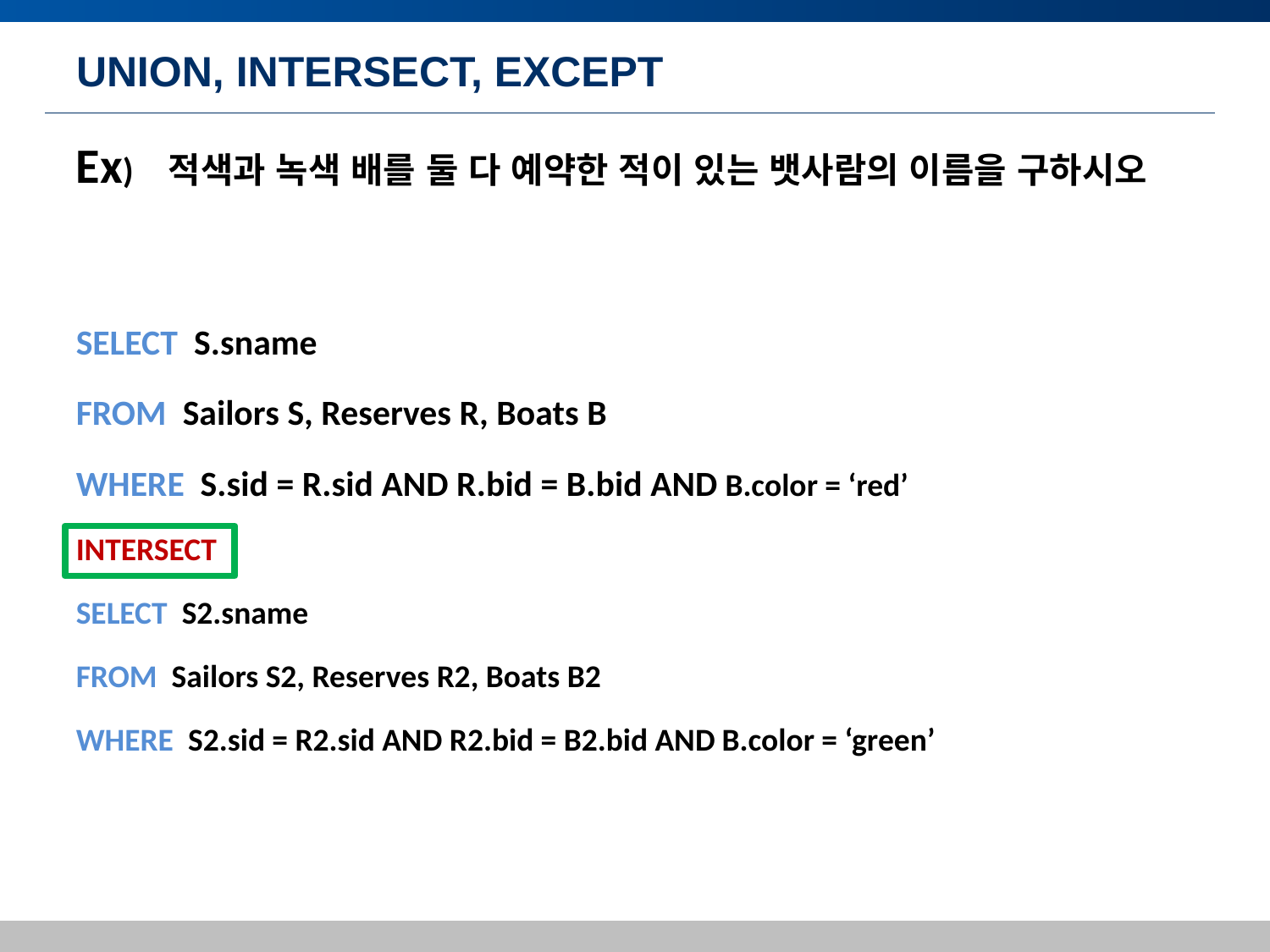

# UNION, INTERSECT, EXCEPT
Ex)  적색과 녹색 배를 둘 다 예약한 적이 있는 뱃사람의 이름을 구하시오

SELECT  S.sname
FROM  Sailors S, Reserves R, Boats B
WHERE  S.sid = R.sid AND R.bid = B.bid AND B.color = ‘red’
INTERSECT
SELECT  S2.sname
FROM  Sailors S2, Reserves R2, Boats B2
WHERE  S2.sid = R2.sid AND R2.bid = B2.bid AND B.color = ‘green’